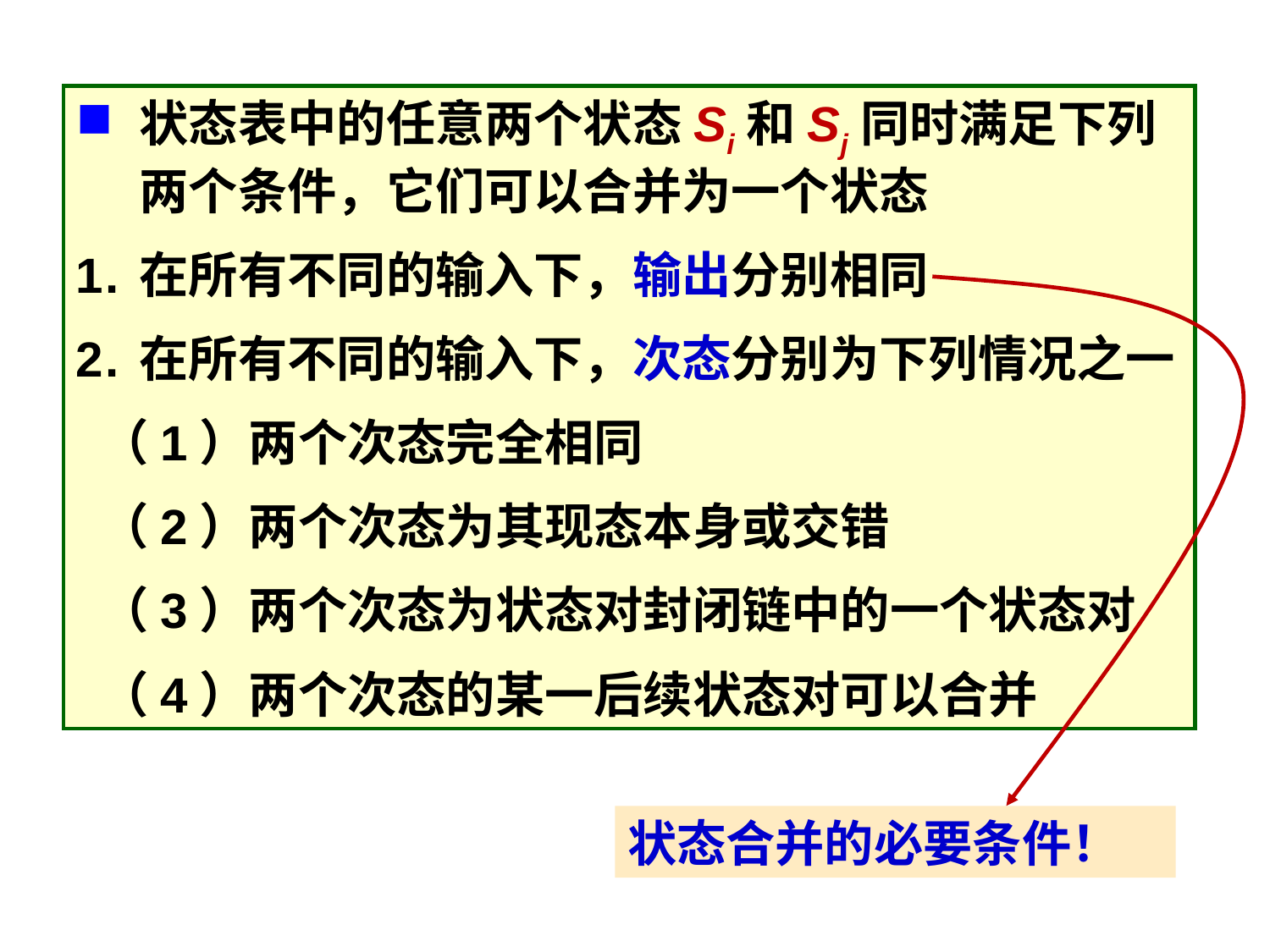

状态表中的任意两个状态Si和Sj同时满足下列两个条件，它们可以合并为一个状态
在所有不同的输入下，输出分别相同
在所有不同的输入下，次态分别为下列情况之一
 （1）两个次态完全相同
 （2）两个次态为其现态本身或交错
 （3）两个次态为状态对封闭链中的一个状态对
 （4）两个次态的某一后续状态对可以合并

状态合并的必要条件！